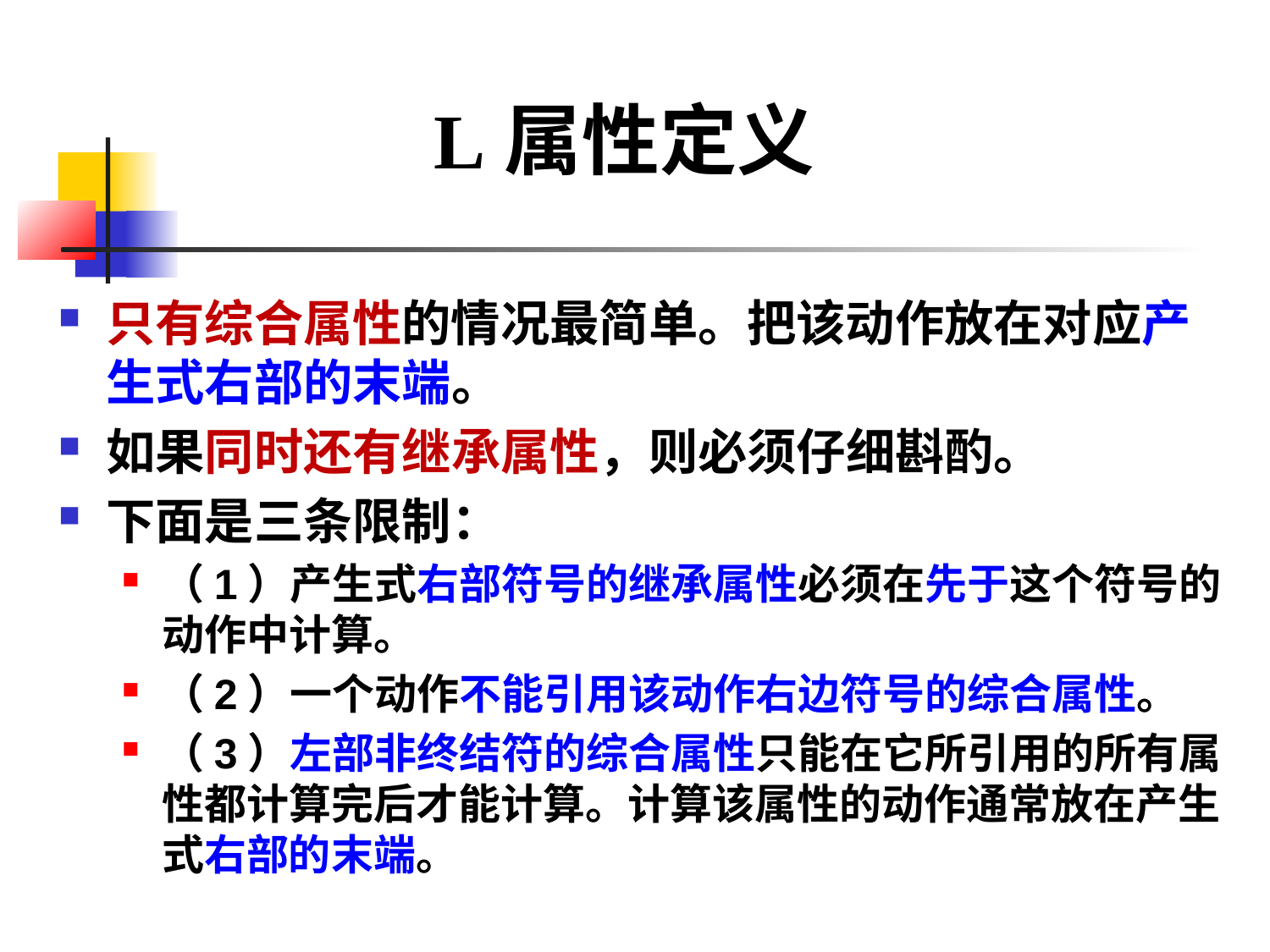

# L属性定义
只有综合属性的情况最简单。把该动作放在对应产生式右部的末端。
如果同时还有继承属性，则必须仔细斟酌。
下面是三条限制：
（1）产生式右部符号的继承属性必须在先于这个符号的动作中计算。
（2）一个动作不能引用该动作右边符号的综合属性。
（3）左部非终结符的综合属性只能在它所引用的所有属性都计算完后才能计算。计算该属性的动作通常放在产生式右部的末端。